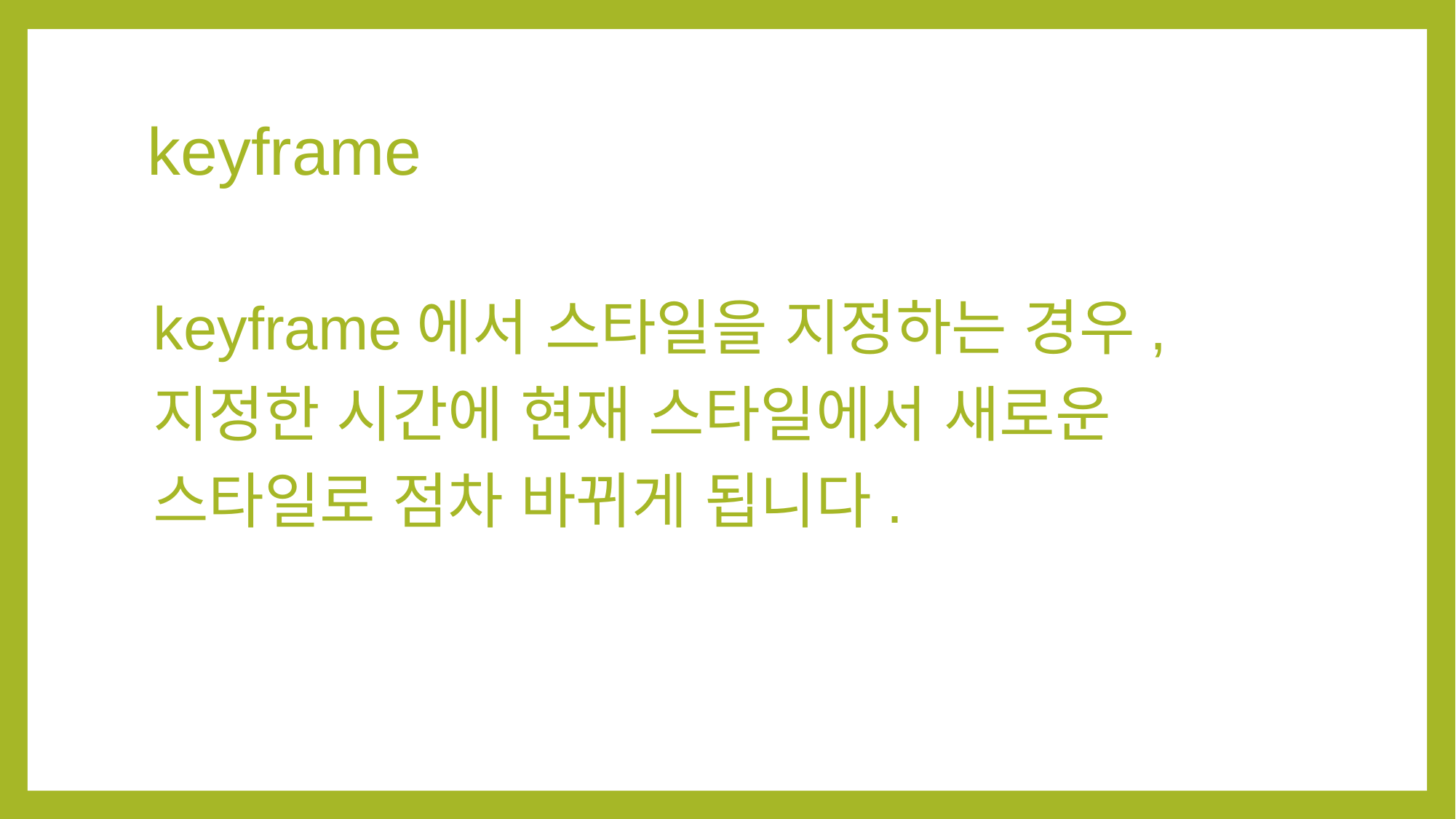

# keyframe
keyframe에서 스타일을 지정하는 경우,
지정한 시간에 현재 스타일에서 새로운
스타일로 점차 바뀌게 됩니다.